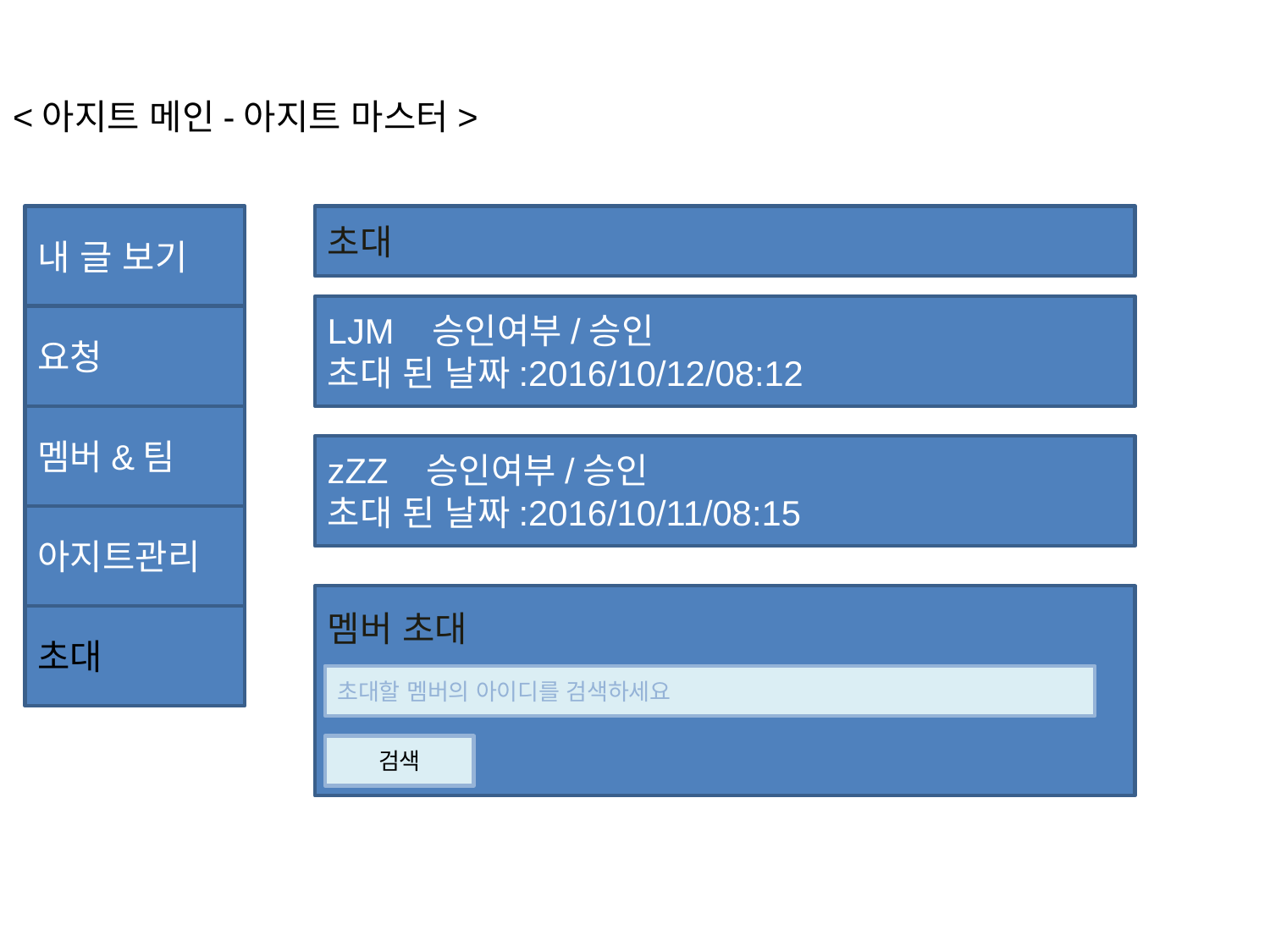

<아지트 메인-아지트 마스터>
내 글 보기
초대
LJM   승인여부/승인
초대 된 날짜:2016/10/12/08:12
요청
멤버&팀
zZZ   승인여부/승인
초대 된 날짜:2016/10/11/08:15
아지트관리
멤버 초대

초대
초대할 멤버의 아이디를 검색하세요
검색